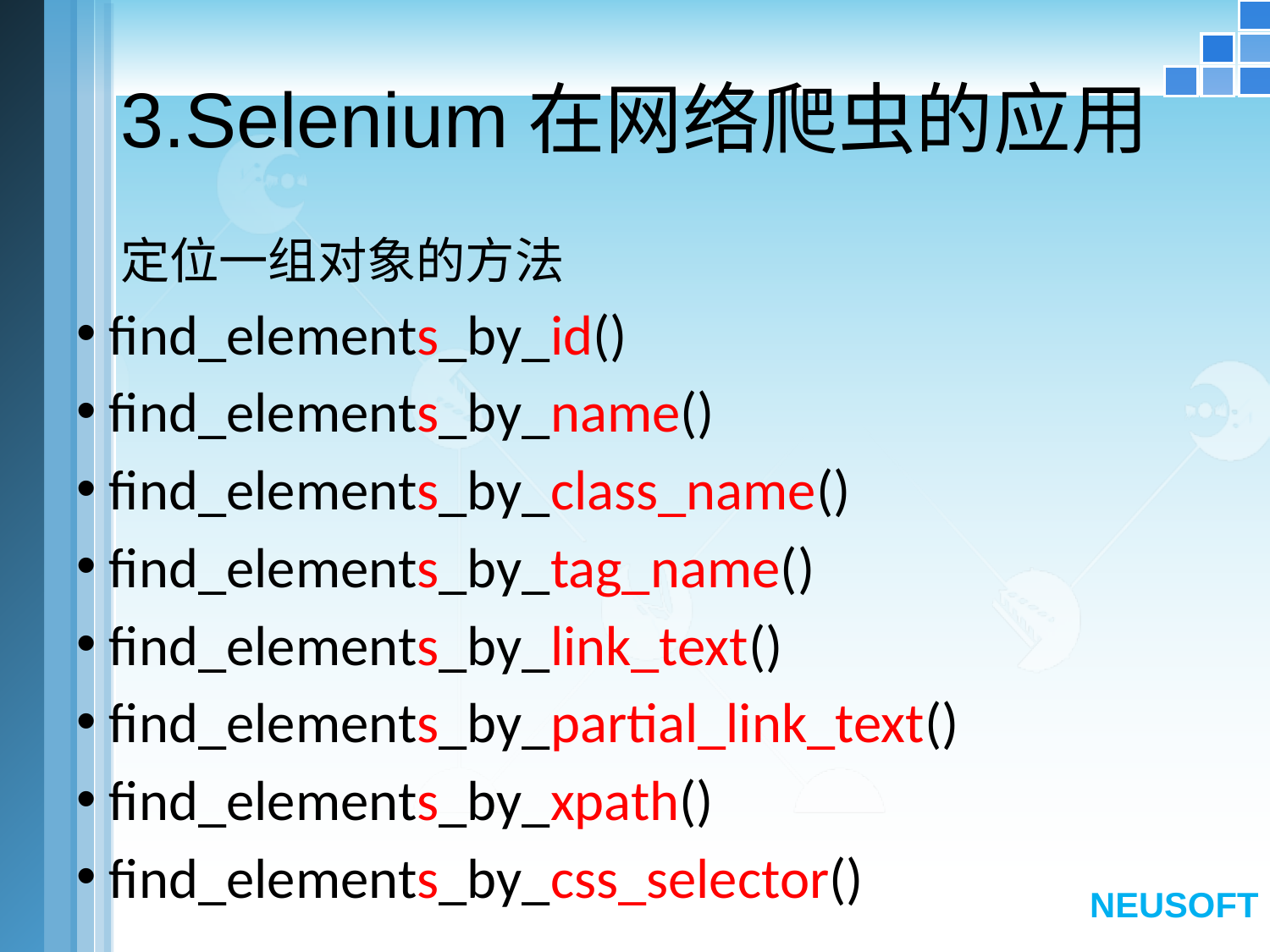

# 3.Selenium在网络爬虫的应用
定位一组对象的方法
find_elements_by_id()
find_elements_by_name()
find_elements_by_class_name()
find_elements_by_tag_name()
find_elements_by_link_text()
find_elements_by_partial_link_text()
find_elements_by_xpath()
find_elements_by_css_selector()